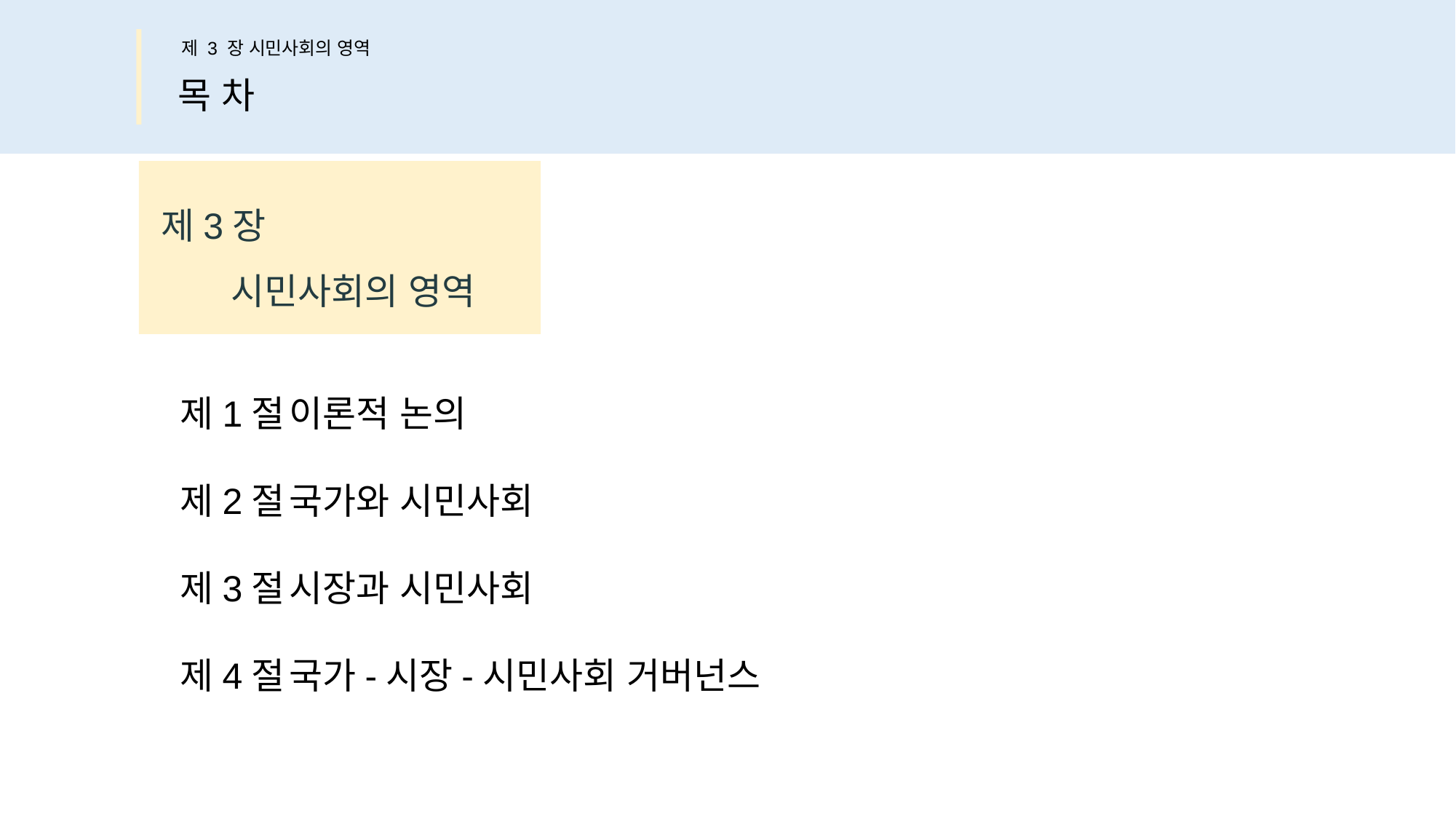

제 3 장 시민사회의 영역
목 차

제3장
      시민사회의 영역
제1절	이론적 논의
제2절	국가와 시민사회
제3절	시장과 시민사회
제4절	국가-시장-시민사회 거버넌스